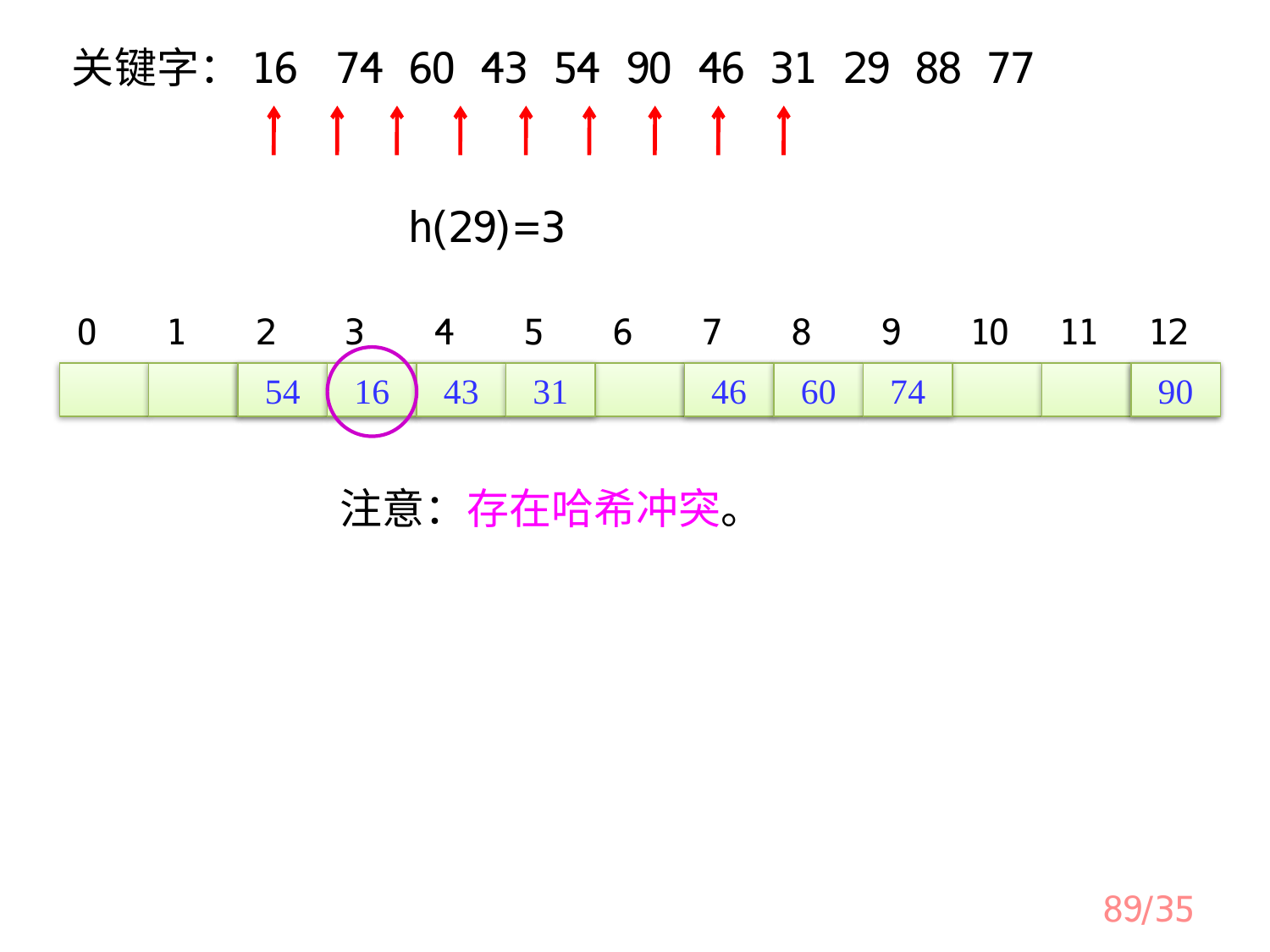

关键字：16   74  60  43  54  90  46  31  29  88  77
h(16)=3
h(74)=9
h(60)=8
h(43)=4
h(54)=2
h(90)=12
h(46)=7
h(31)=5
h(29)=3
0
1
2
3
4
5
6
7
8
9
10
11
12

54

16

43

31

46

60

74

90
 注意：存在哈希冲突。
89/35